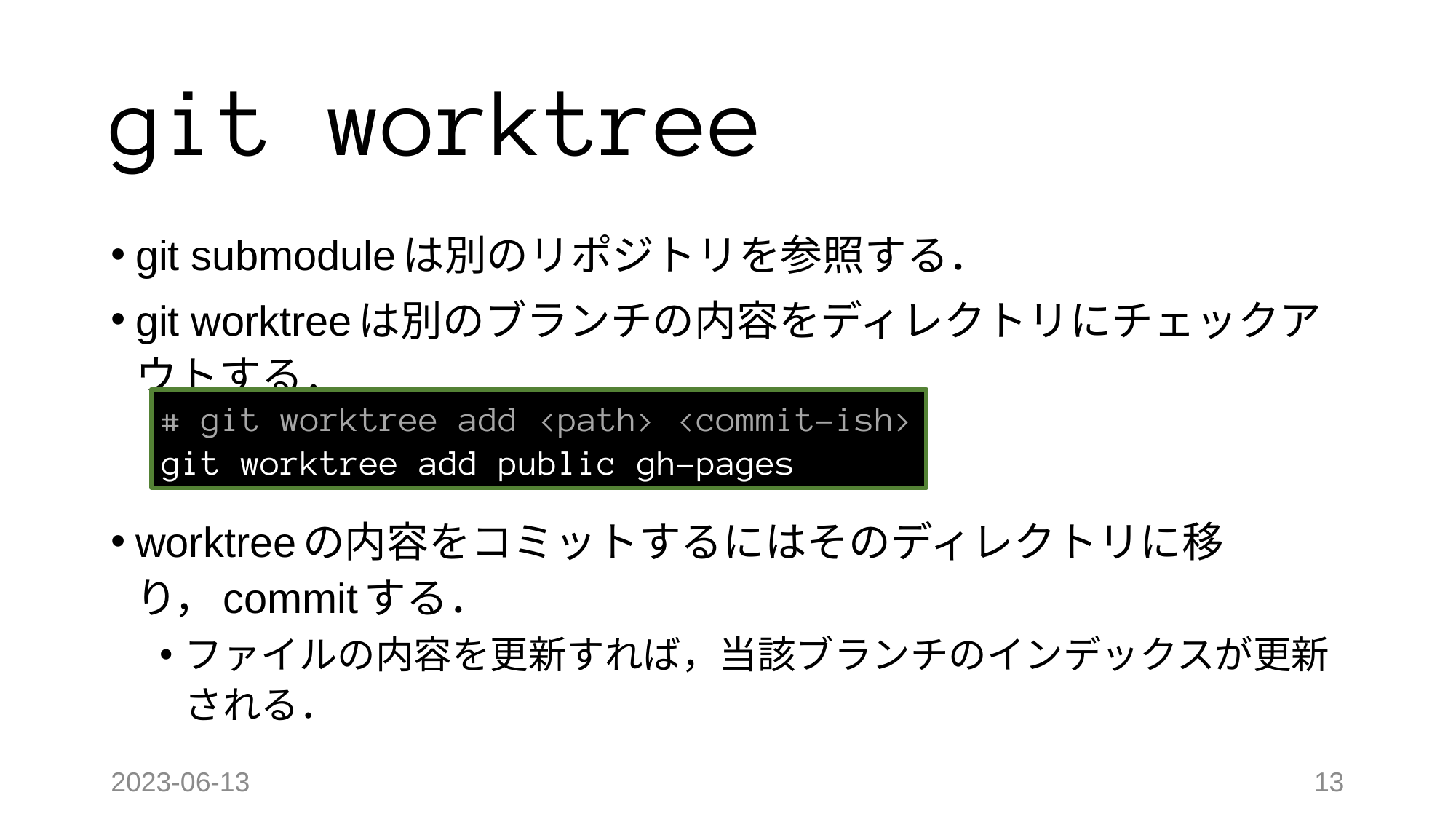

# git worktree
git submoduleは別のリポジトリを参照する．
git worktreeは別のブランチの内容をディレクトリにチェックアウトする．

worktreeの内容をコミットするにはそのディレクトリに移り，commitする．
ファイルの内容を更新すれば，当該ブランチのインデックスが更新される．
# git worktree add <path> <commit-ish>
git worktree add public gh-pages
2023-06-13
13